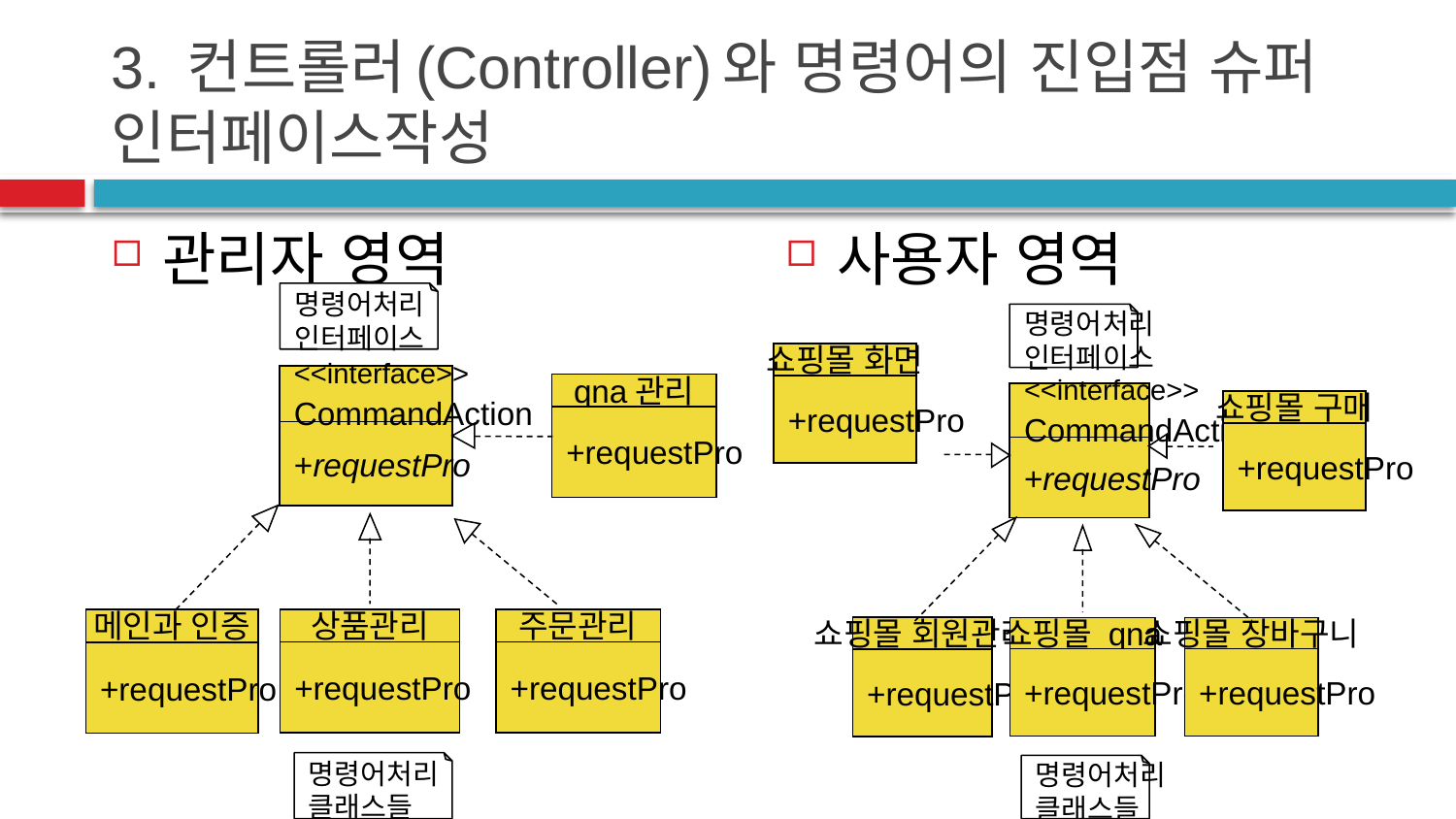

# 3. 컨트롤러(Controller)와 명령어의 진입점 슈퍼 인터페이스작성
사용자 영역
관리자 영역
명령어처리
인터페이스
<<interface>>
CommandAction
+requestPro
qna관리
+requestPro

메인과 인증
+requestPro
상품관리
+requestPro
주문관리
+requestPro
명령어처리
클래스들
명령어처리
인터페이스
<<interface>>
CommandAction
+requestPro

쇼핑몰 회원관리
+requestPro
쇼핑몰 qna
+requestPro
쇼핑몰 장바구니
+requestPro
명령어처리
클래스들
쇼핑몰 구매
+requestPro
쇼핑몰 화면
+requestPro